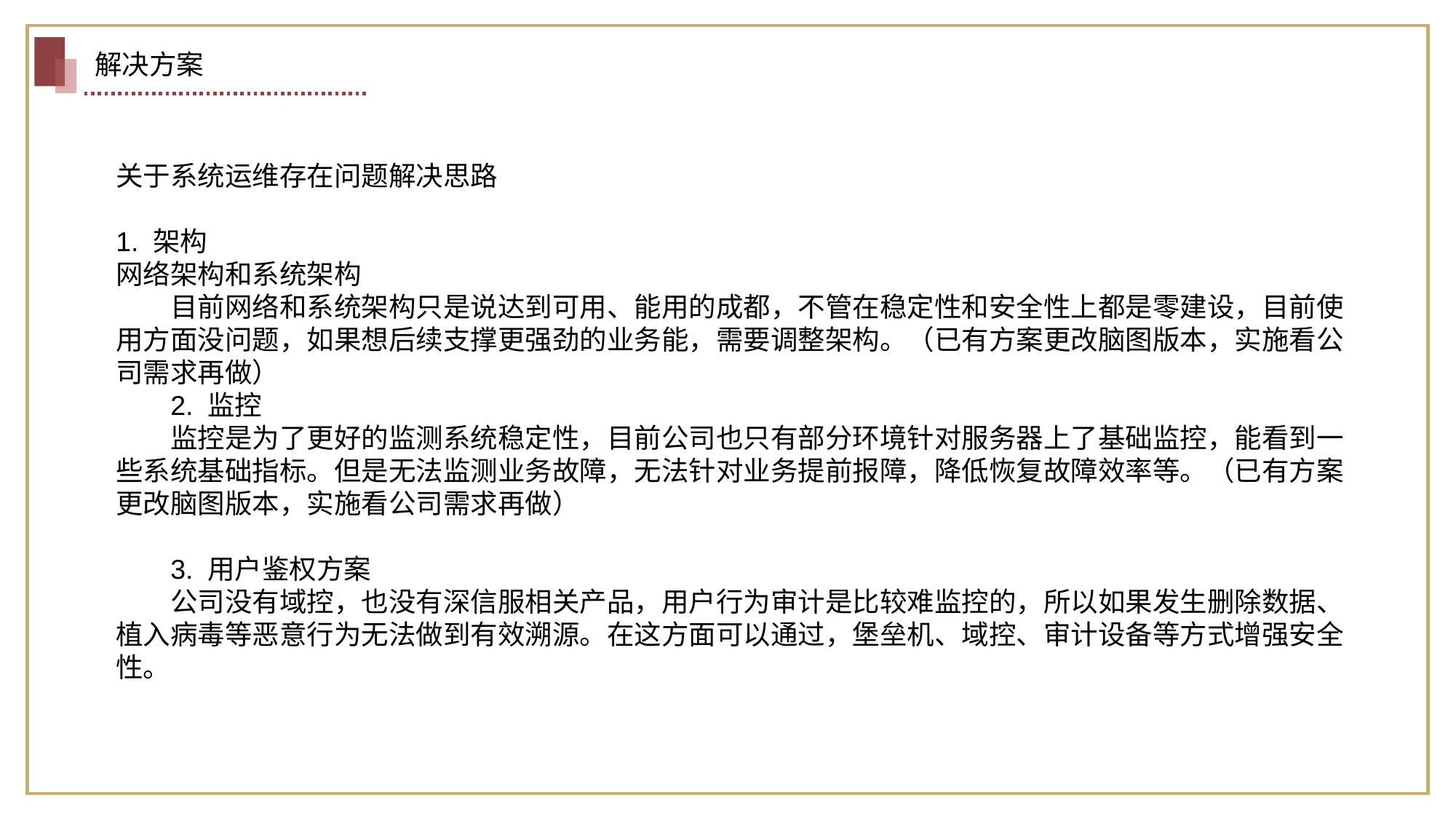

解决方案
关于系统运维存在问题解决思路

1. 架构
网络架构和系统架构
目前网络和系统架构只是说达到可用、能用的成都，不管在稳定性和安全性上都是零建设，目前使用方面没问题，如果想后续支撑更强劲的业务能，需要调整架构。（已有方案更改脑图版本，实施看公司需求再做）
2. 监控
监控是为了更好的监测系统稳定性，目前公司也只有部分环境针对服务器上了基础监控，能看到一些系统基础指标。但是无法监测业务故障，无法针对业务提前报障，降低恢复故障效率等。（已有方案更改脑图版本，实施看公司需求再做）

3. 用户鉴权方案
公司没有域控，也没有深信服相关产品，用户行为审计是比较难监控的，所以如果发生删除数据、植入病毒等恶意行为无法做到有效溯源。在这方面可以通过，堡垒机、域控、审计设备等方式增强安全性。